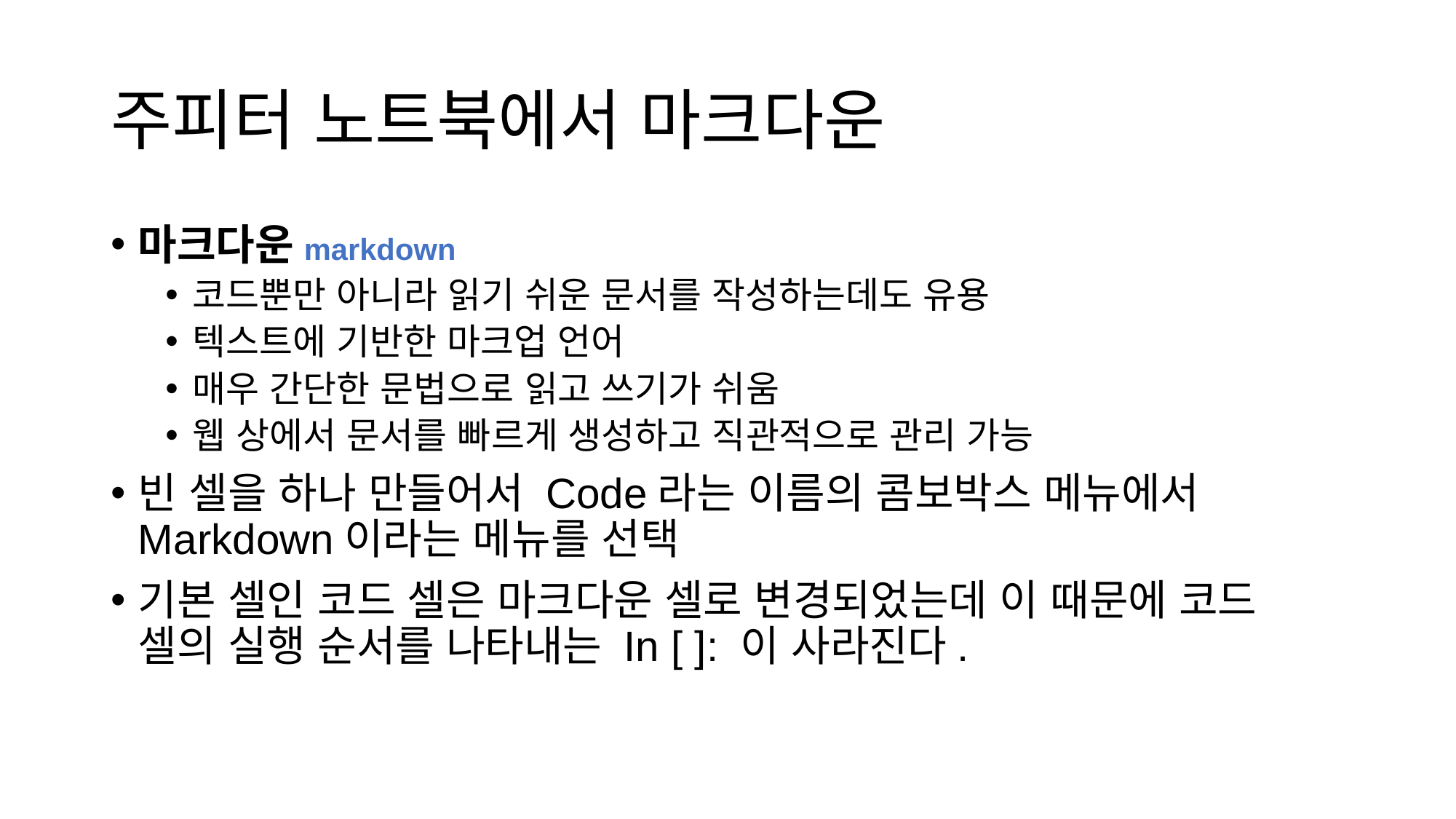

# 주피터 노트북에서 마크다운
마크다운markdown
코드뿐만 아니라 읽기 쉬운 문서를 작성하는데도 유용
텍스트에 기반한 마크업 언어
매우 간단한 문법으로 읽고 쓰기가 쉬움
웹 상에서 문서를 빠르게 생성하고 직관적으로 관리 가능
빈 셀을 하나 만들어서 Code라는 이름의 콤보박스 메뉴에서 Markdown이라는 메뉴를 선택
기본 셀인 코드 셀은 마크다운 셀로 변경되었는데 이 때문에 코드 셀의 실행 순서를 나타내는 In [ ]: 이 사라진다.